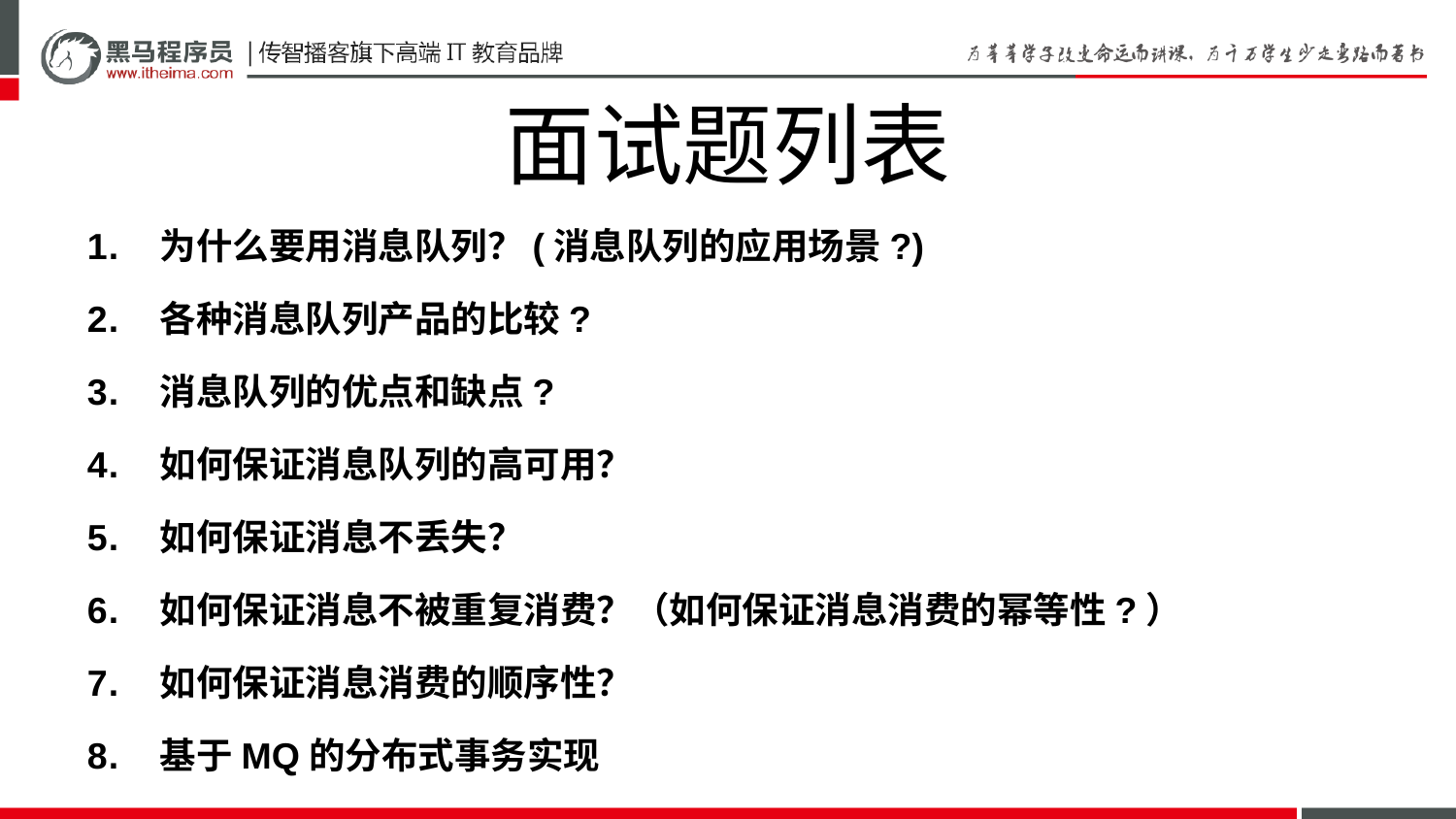

# 面试题列表
为什么要用消息队列？(消息队列的应用场景?)
各种消息队列产品的比较?
消息队列的优点和缺点?
如何保证消息队列的高可用？
如何保证消息不丢失？
如何保证消息不被重复消费？（如何保证消息消费的幂等性?）
如何保证消息消费的顺序性？
基于MQ的分布式事务实现